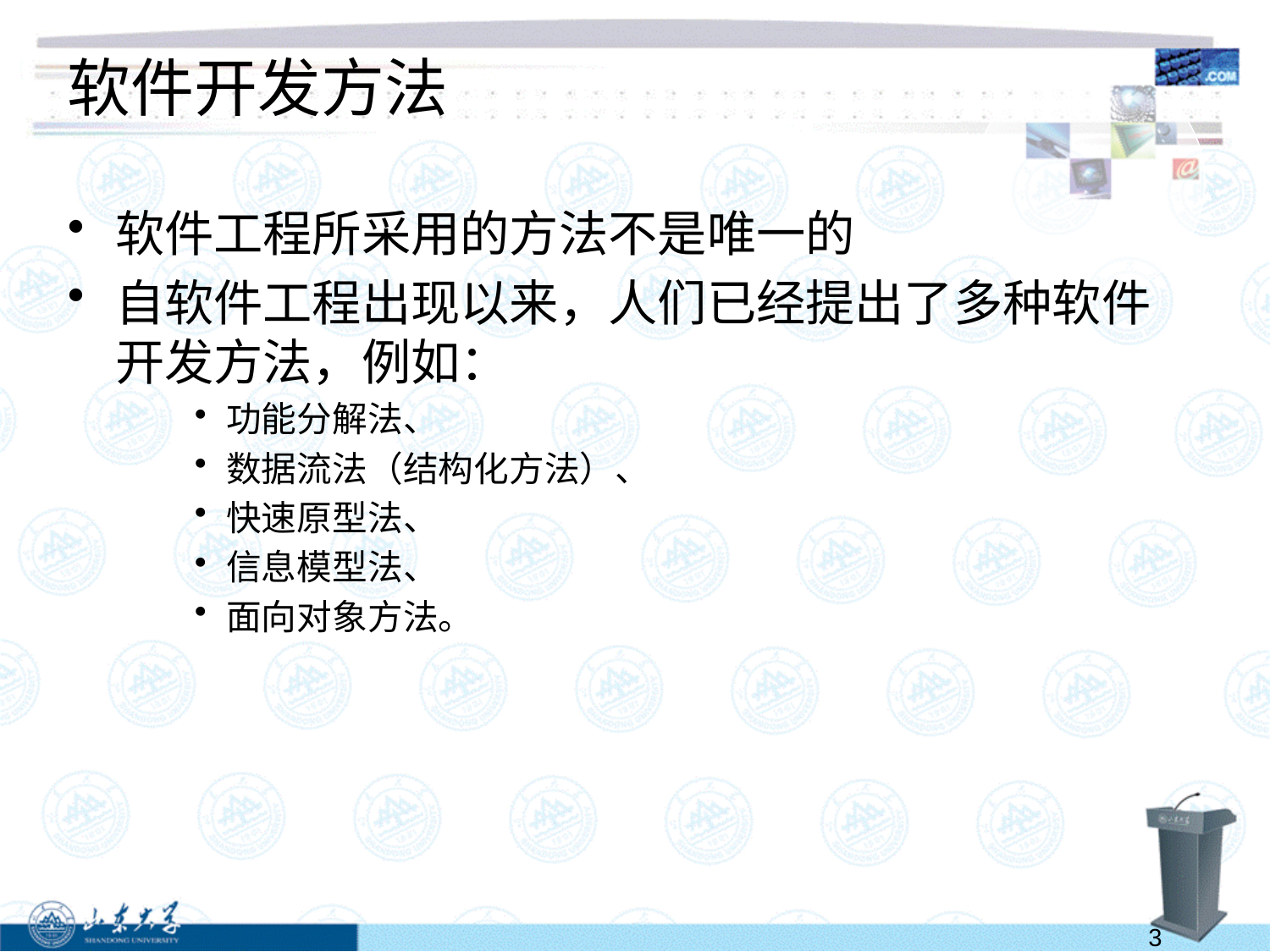

# 软件开发方法
软件工程所采用的方法不是唯一的
自软件工程出现以来，人们已经提出了多种软件开发方法，例如：
功能分解法、
数据流法（结构化方法）、
快速原型法、
信息模型法、
面向对象方法。

3